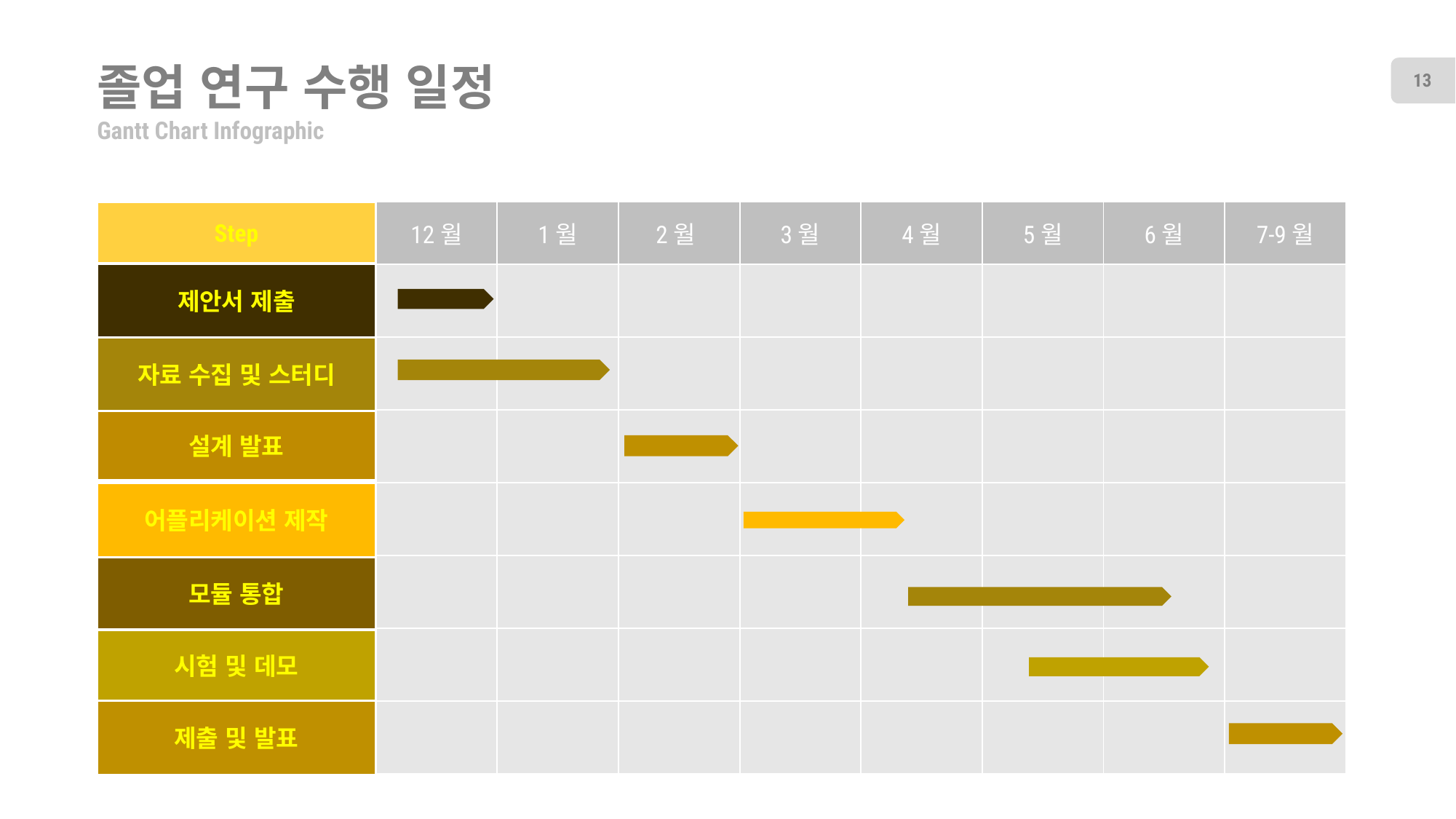

# 졸업 연구 수행 일정
13
Gantt Chart Infographic
| 12월 | 1월 | 2월 | 3월 | 4월 | 5월 | 6월 | 7-9월 |
| --- | --- | --- | --- | --- | --- | --- | --- |
|  |  |  |  |  |  |  |  |
|  |  |  |  |  |  |  |  |
|  |  |  |  |  |  |  |  |
|  |  |  |  |  |  |  |  |
|  |  |  |  |  |  |  |  |
|  |  |  |  |  |  |  |  |
|  |  |  |  |  |  |  |  |
Step
제안서 제출

자료 수집 및 스터디

설계 발표

어플리케이션 제작

모듈 통합

시험 및 데모

제출 및 발표